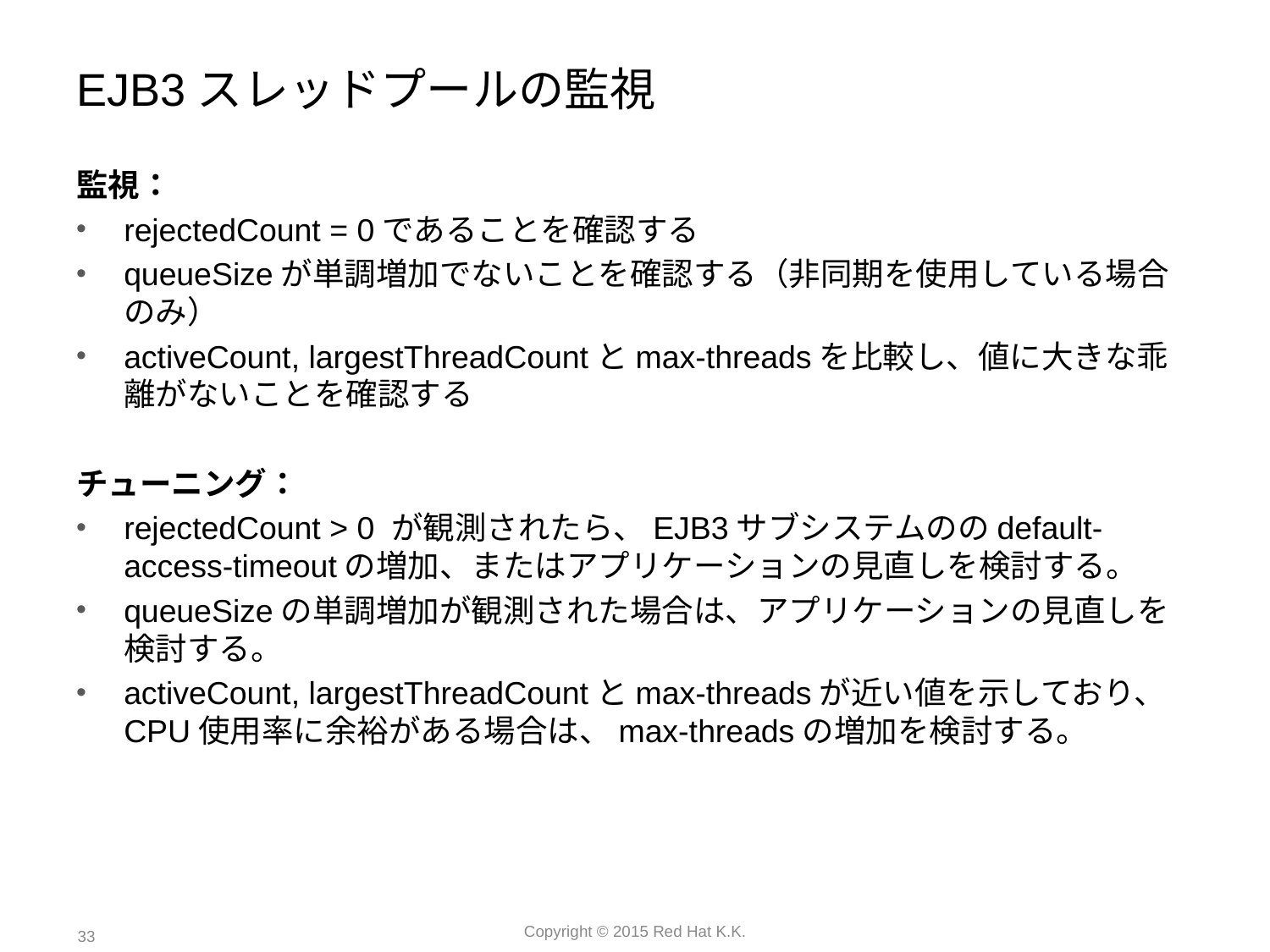

# EJB3スレッドプールの監視
監視：
rejectedCount = 0であることを確認する
queueSizeが単調増加でないことを確認する（非同期を使用している場合のみ）
activeCount, largestThreadCountとmax-threadsを比較し、値に大きな乖離がないことを確認する

チューニング：
rejectedCount > 0 が観測されたら、EJB3サブシステムののdefault-access-timeoutの増加、またはアプリケーションの見直しを検討する。
queueSizeの単調増加が観測された場合は、アプリケーションの見直しを検討する。
activeCount, largestThreadCountとmax-threadsが近い値を示しており、CPU使用率に余裕がある場合は、max-threadsの増加を検討する。

33
Copyright © 2015 Red Hat K.K.